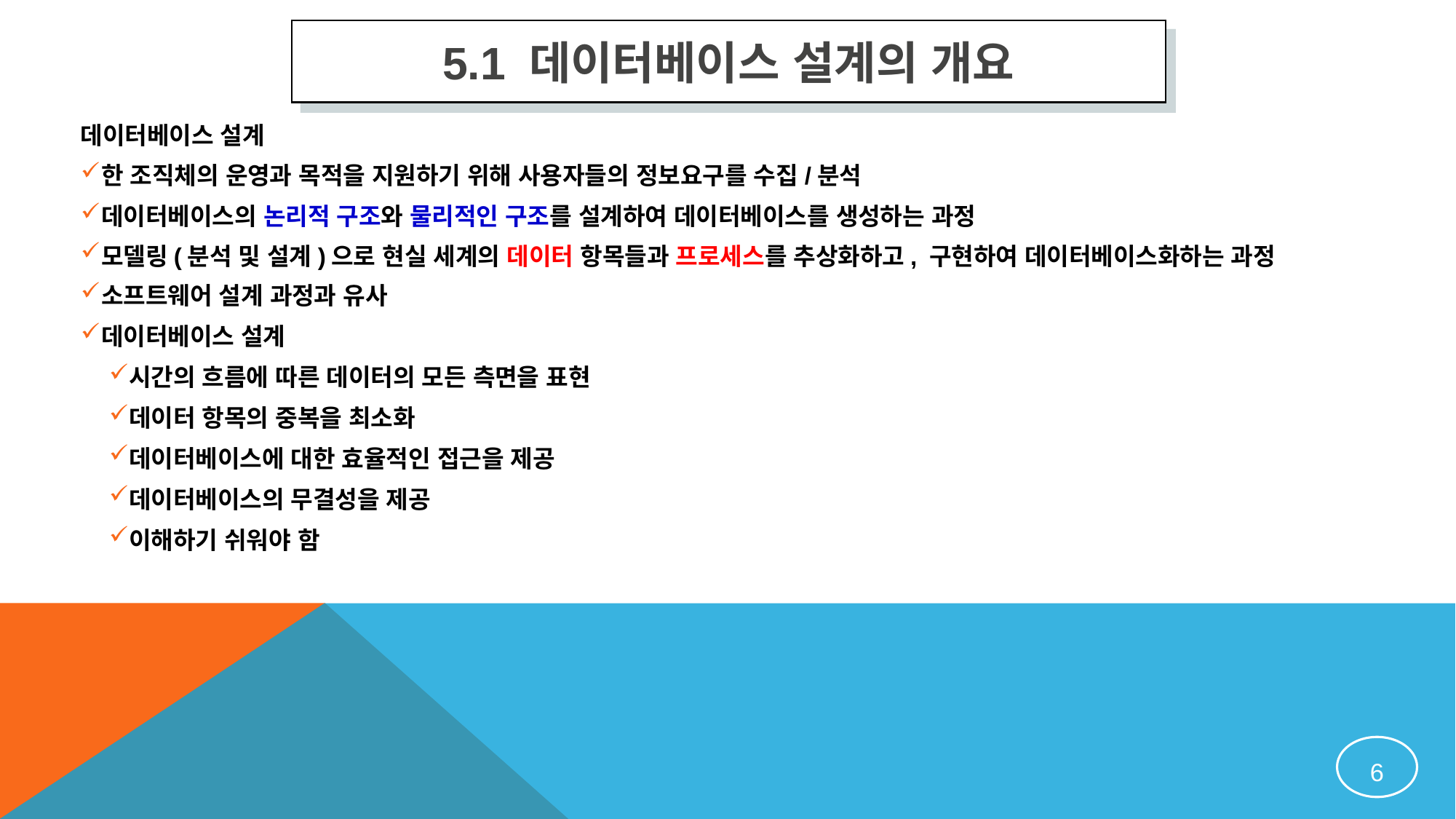

5.1 데이터베이스 설계의 개요
데이터베이스 설계
한 조직체의 운영과 목적을 지원하기 위해 사용자들의 정보요구를 수집/분석
데이터베이스의 논리적 구조와 물리적인 구조를 설계하여 데이터베이스를 생성하는 과정
모델링(분석 및 설계)으로 현실 세계의 데이터 항목들과 프로세스를 추상화하고, 구현하여 데이터베이스화하는 과정
소프트웨어 설계 과정과 유사
데이터베이스 설계
시간의 흐름에 따른 데이터의 모든 측면을 표현
데이터 항목의 중복을 최소화
데이터베이스에 대한 효율적인 접근을 제공
데이터베이스의 무결성을 제공
이해하기 쉬워야 함

6